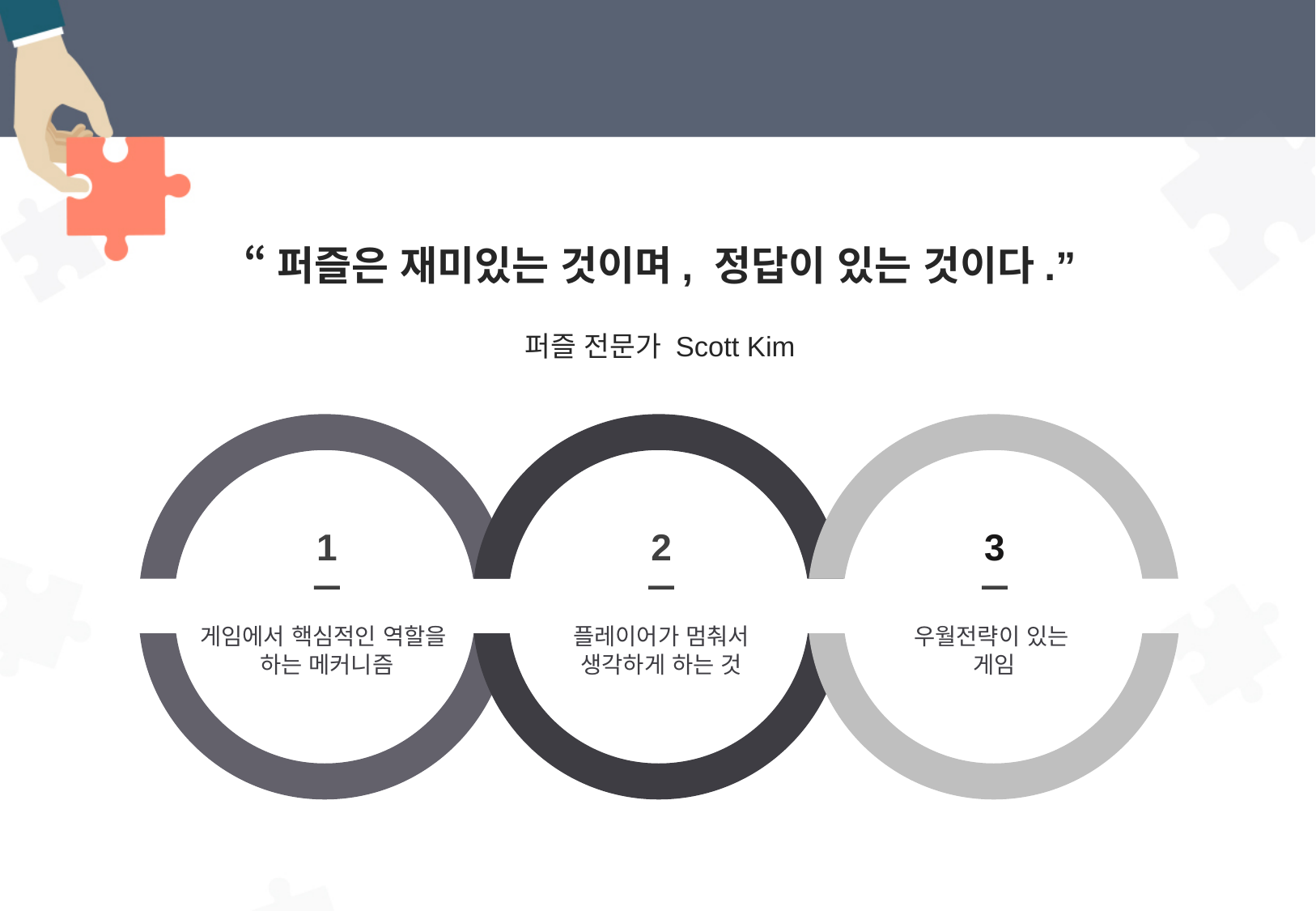

# 퍼즐의 개념
“퍼즐은 재미있는 것이며, 정답이 있는 것이다.”

퍼즐 전문가 Scott Kim

1
2
3

게임에서 핵심적인 역할을
하는 메커니즘
플레이어가 멈춰서
생각하게 하는 것
우월전략이 있는
게임